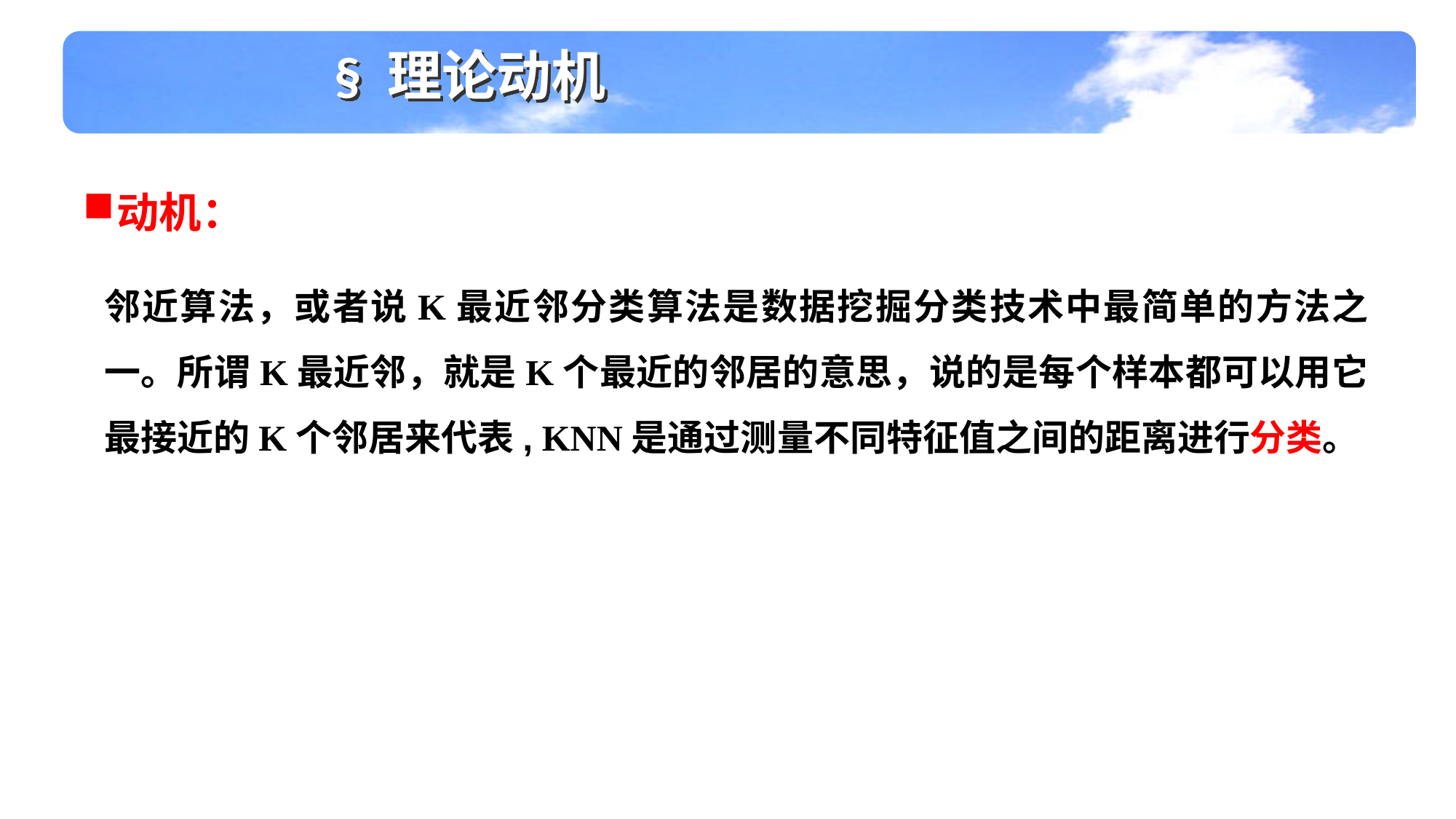

§ 理论动机
动机：
邻近算法，或者说K最近邻分类算法是数据挖掘分类技术中最简单的方法之一。所谓K最近邻，就是K个最近的邻居的意思，说的是每个样本都可以用它最接近的K个邻居来代表, KNN是通过测量不同特征值之间的距离进行分类。